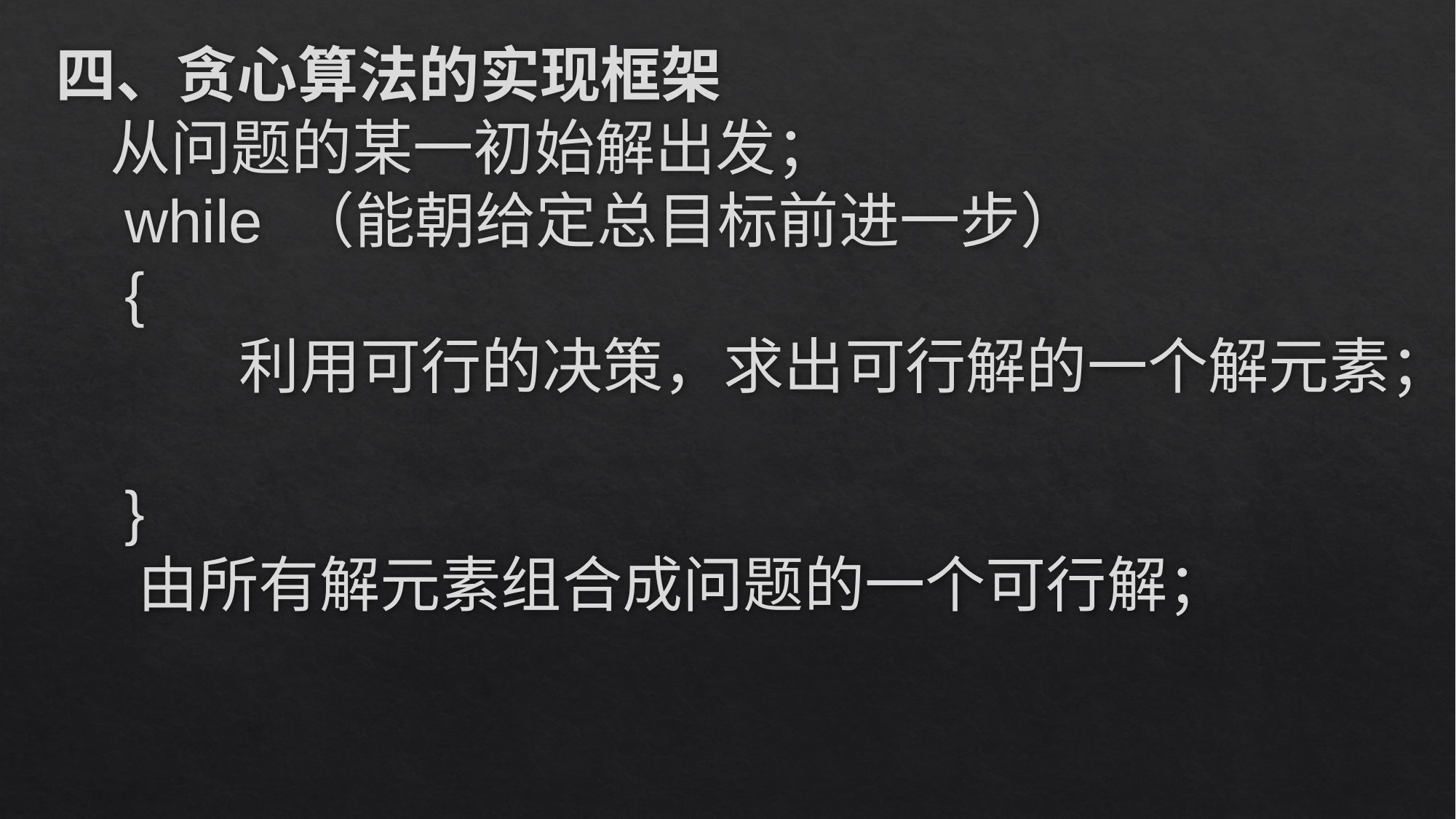

# 四、贪心算法的实现框架     从问题的某一初始解出发；     while （能朝给定总目标前进一步）     {            利用可行的决策，求出可行解的一个解元素；     }     由所有解元素组合成问题的一个可行解；